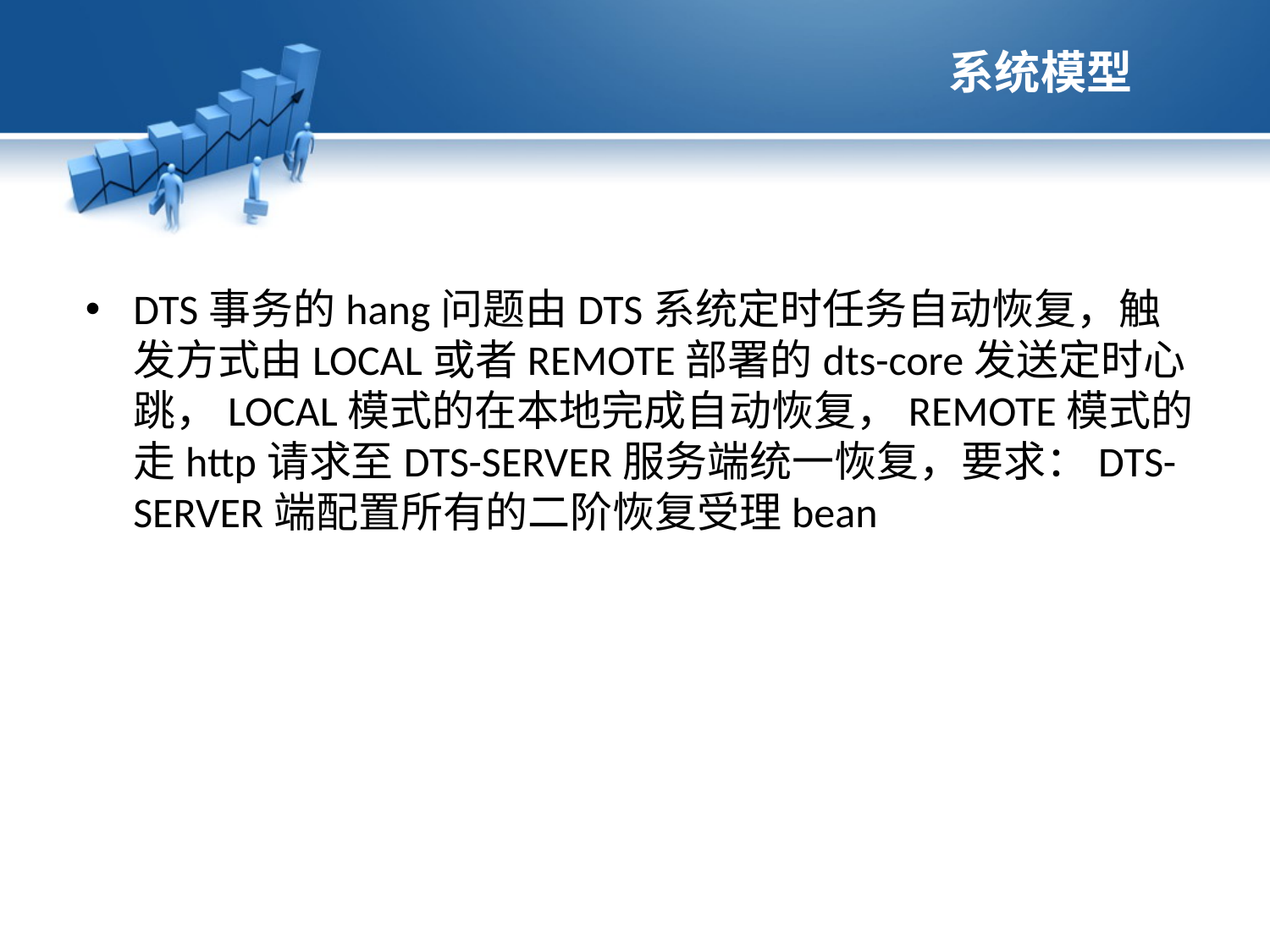

系统模型
DTS事务的hang问题由DTS系统定时任务自动恢复，触发方式由LOCAL或者REMOTE部署的dts-core发送定时心跳，LOCAL模式的在本地完成自动恢复，REMOTE模式的走http请求至DTS-SERVER服务端统一恢复，要求：DTS-SERVER端配置所有的二阶恢复受理bean